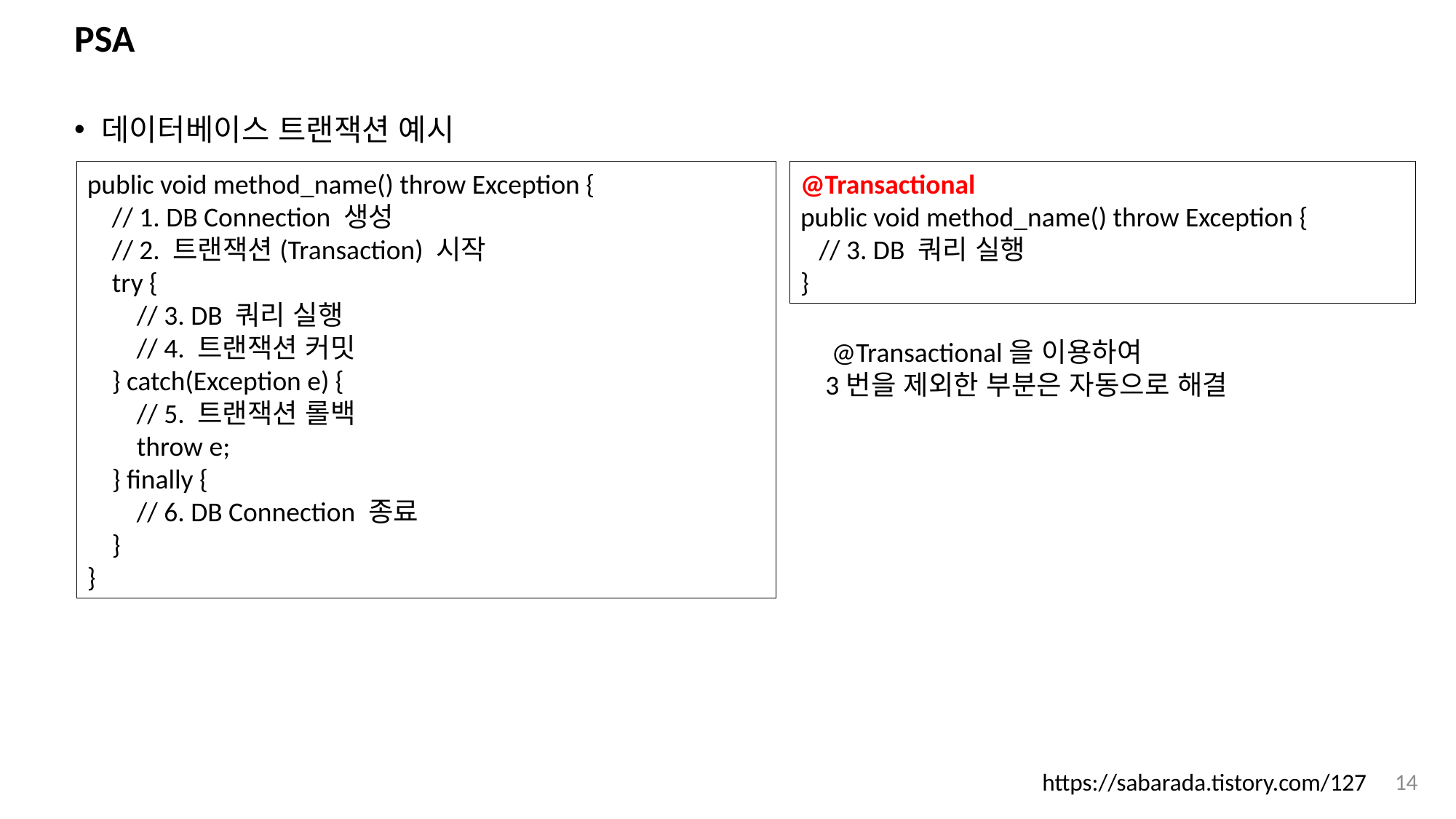

# PSA
데이터베이스 트랜잭션 예시

public void method_name() throw Exception {
    // 1. DB Connection 생성
    // 2. 트랜잭션(Transaction) 시작
    try {
        // 3. DB 쿼리 실행
        // 4. 트랜잭션 커밋
    } catch(Exception e) {
        // 5. 트랜잭션 롤백
        throw e;
    } finally {
        // 6. DB Connection 종료
    }
}
@Transactional
public void method_name() throw Exception {
   // 3. DB 쿼리 실행
}
 @Transactional을 이용하여
3번을 제외한 부분은 자동으로 해결
14
https://sabarada.tistory.com/127